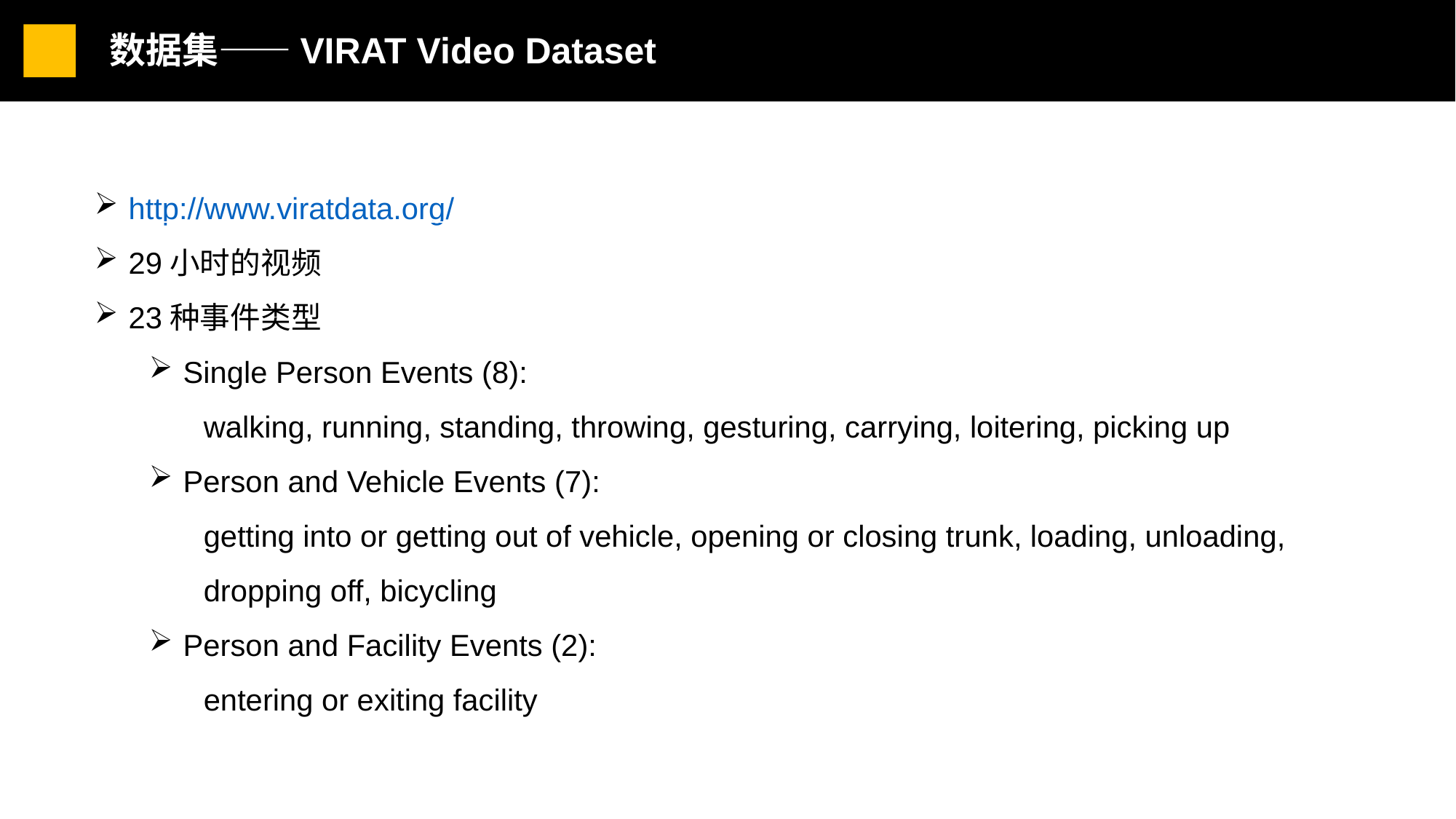

数据集——VIRAT Video Dataset
http://www.viratdata.org/
29小时的视频
23种事件类型
Single Person Events (8):
walking, running, standing, throwing, gesturing, carrying, loitering, picking up
Person and Vehicle Events (7):
getting into or getting out of vehicle, opening or closing trunk, loading, unloading, dropping off, bicycling
Person and Facility Events (2):
entering or exiting facility